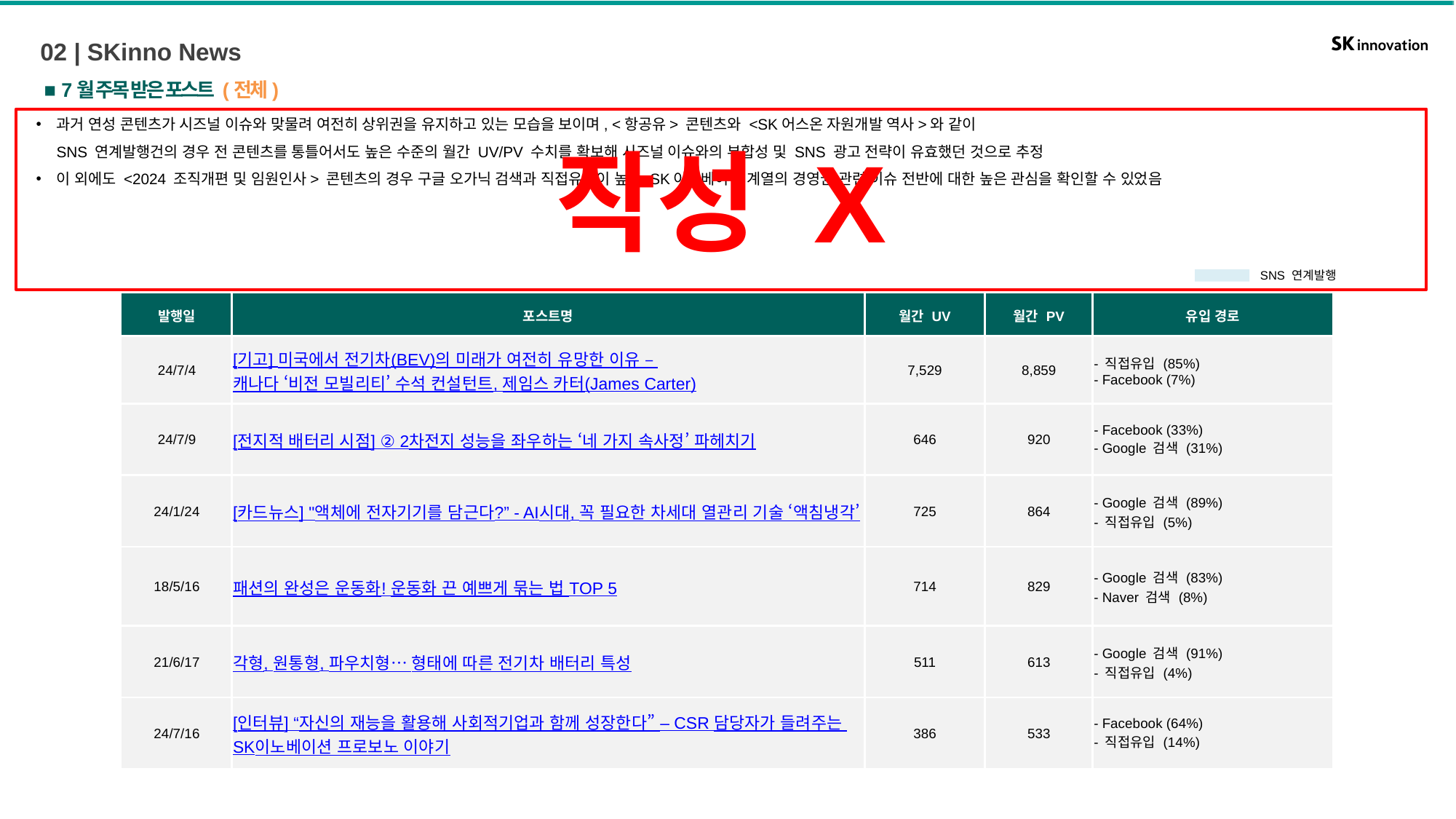

02 | SKinno News
■ 7월 주목 받은 포스트 (전체)
과거 연성 콘텐츠가 시즈널 이슈와 맞물려 여전히 상위권을 유지하고 있는 모습을 보이며, <항공유> 콘텐츠와 <SK어스온 자원개발 역사>와 같이
SNS 연계발행건의 경우 전 콘텐츠를 통틀어서도 높은 수준의 월간 UV/PV 수치를 확보해 시즈널 이슈와의 부합성 및 SNS 광고 전략이 유효했던 것으로 추정
이 외에도 <2024 조직개편 및 임원인사> 콘텐츠의 경우 구글 오가닉 검색과 직접유입이 높아 SK이노베이션 계열의 경영권 관련 이슈 전반에 대한 높은 관심을 확인할 수 있었음
작성 X
SNS 연계발행

| 발행일 | 포스트명 | 월간 UV | 월간 PV | 유입 경로 |
| --- | --- | --- | --- | --- |
| 24/7/4 | [기고] 미국에서 전기차(BEV)의 미래가 여전히 유망한 이유 – 캐나다 ‘비전 모빌리티’ 수석 컨설턴트, 제임스 카터(James Carter) | 7,529 | 8,859 | - 직접유입 (85%) - Facebook (7%) |
| 24/7/9 | [전지적 배터리 시점] ② 2차전지 성능을 좌우하는 ‘네 가지 속사정’ 파헤치기 | 646 | 920 | - Facebook (33%) - Google 검색 (31%) |
| 24/1/24 | [카드뉴스] "액체에 전자기기를 담근다?” - AI시대, 꼭 필요한 차세대 열관리 기술 ‘액침냉각’ | 725 | 864 | - Google 검색 (89%) - 직접유입 (5%) |
| 18/5/16 | 패션의 완성은 운동화! 운동화 끈 예쁘게 묶는 법 TOP 5 | 714 | 829 | - Google 검색 (83%) - Naver 검색 (8%) |
| 21/6/17 | 각형, 원통형, 파우치형… 형태에 따른 전기차 배터리 특성 | 511 | 613 | - Google 검색 (91%) - 직접유입 (4%) |
| 24/7/16 | [인터뷰] “자신의 재능을 활용해 사회적기업과 함께 성장한다” – CSR 담당자가 들려주는 SK이노베이션 프로보노 이야기 | 386 | 533 | - Facebook (64%) - 직접유입 (14%) |